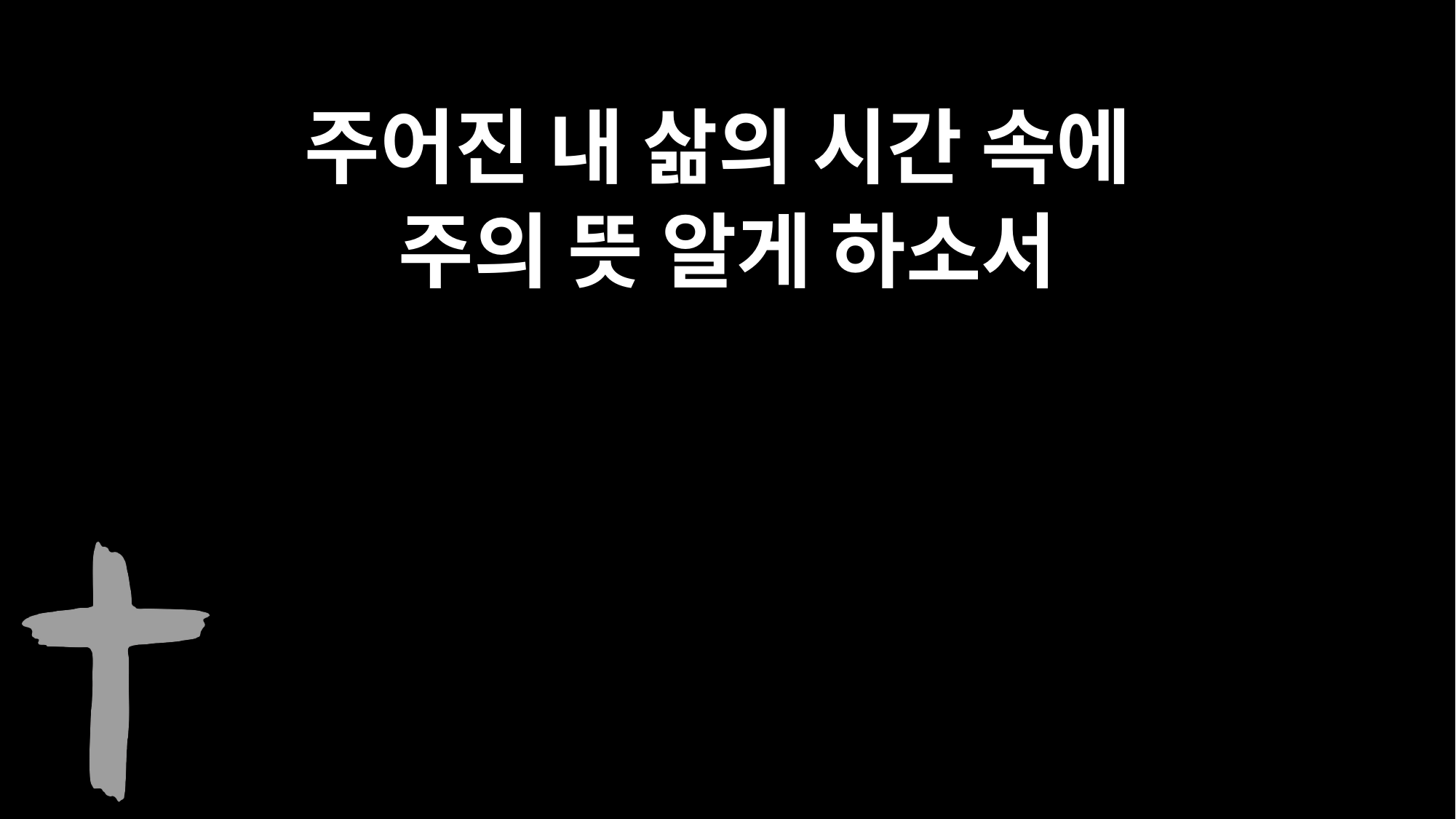

주어진 내 삶의 시간 속에
주의 뜻 알게 하소서